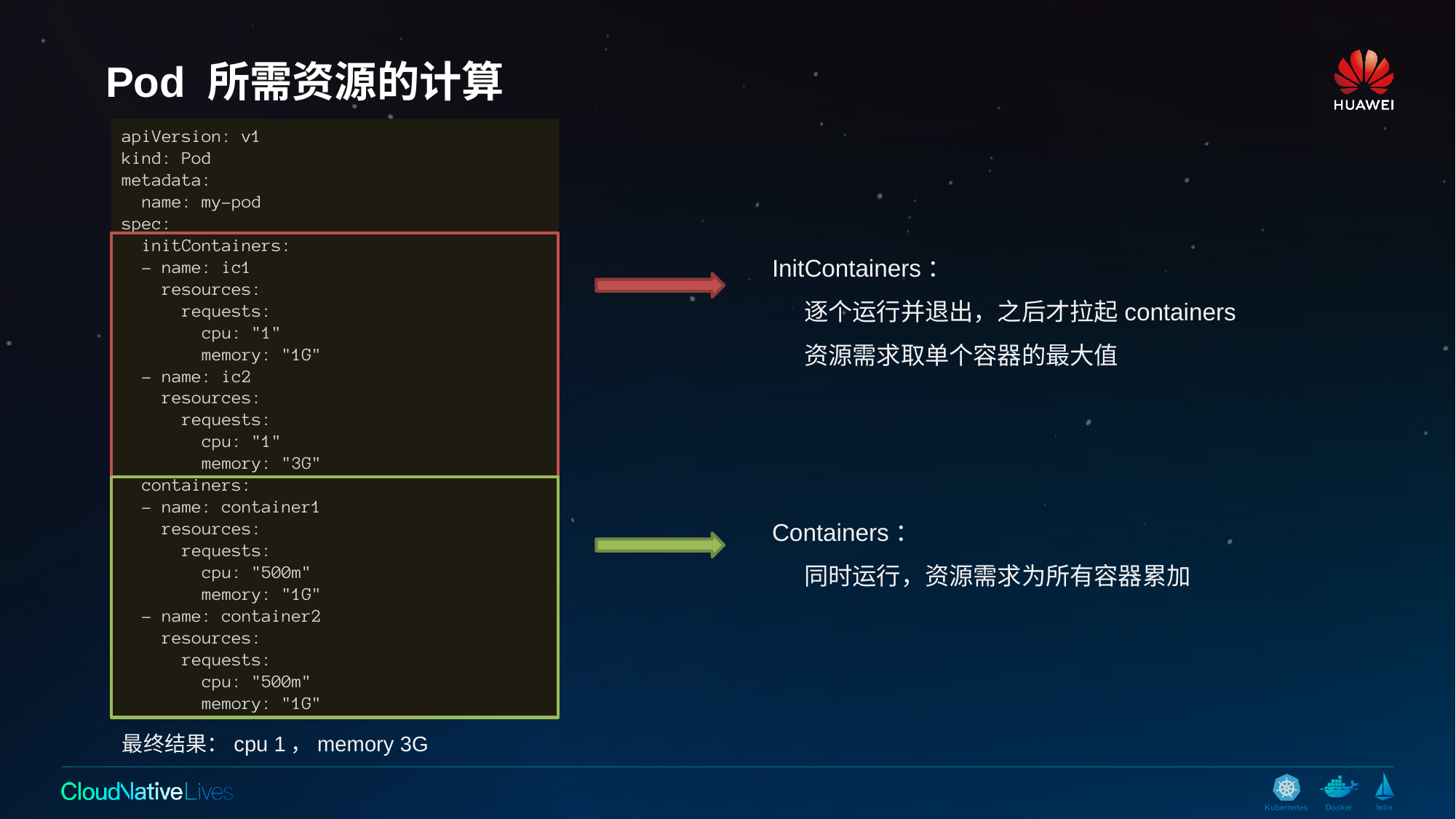

# Pod 所需资源的计算
apiVersion: v1
kind: Pod
metadata:
  name: my-pod
spec:
  initContainers:
  - name: ic1
    resources:
      requests:
        cpu: "1"
        memory: "1G"
  - name: ic2
    resources:
      requests:
        cpu: "1"
        memory: "3G"
  containers:
  - name: container1
    resources:
      requests:
        cpu: "500m"
        memory: "1G"
  - name: container2
    resources:
      requests:
        cpu: "500m"
        memory: "1G"
InitContainers：
逐个运行并退出，之后才拉起containers
资源需求取单个容器的最大值

Containers：
同时运行，资源需求为所有容器累加

最终结果：cpu 1，memory 3G